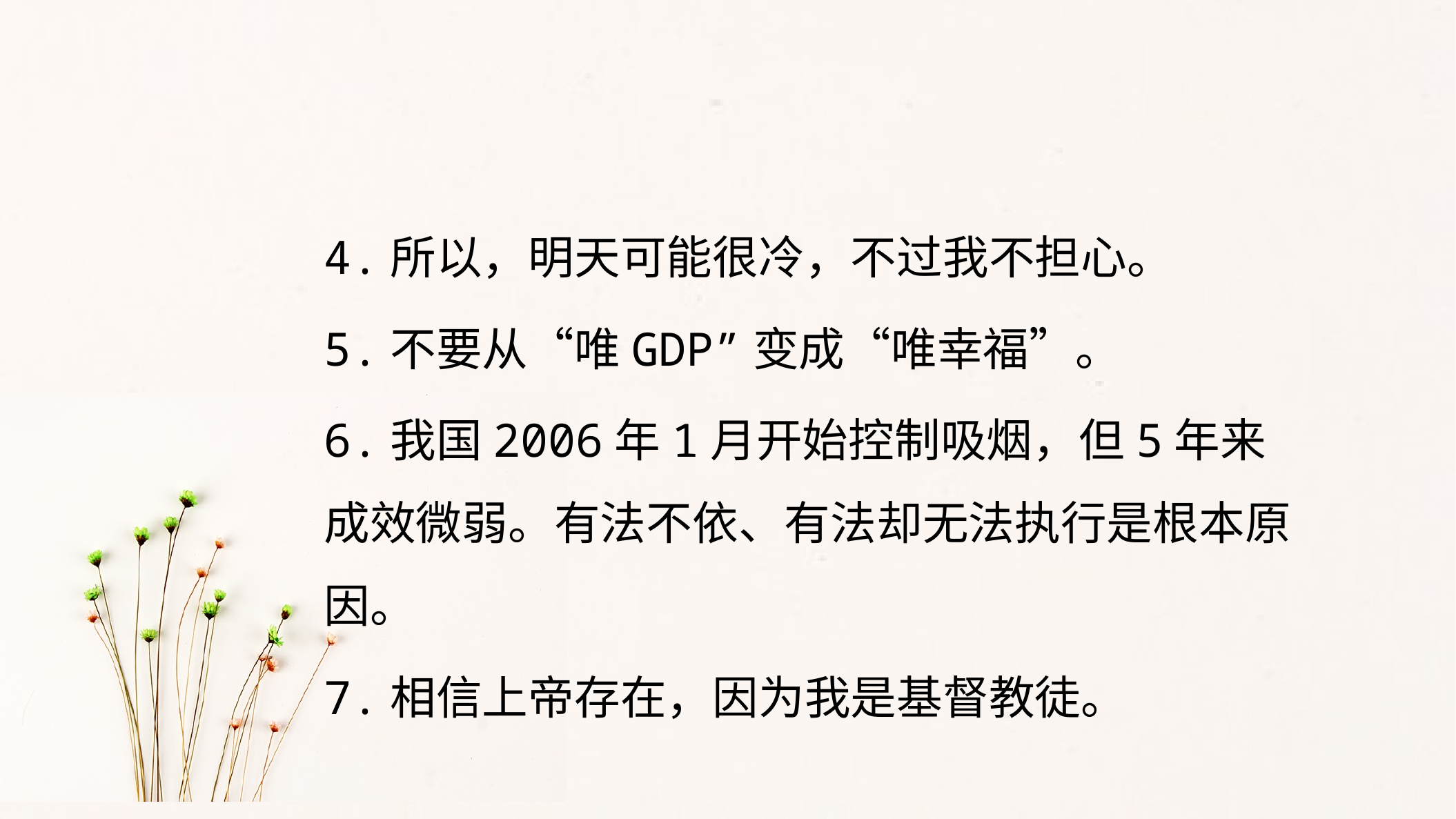

4.所以，明天可能很冷，不过我不担心。
5.不要从“唯GDP”变成“唯幸福”。
6.我国2006年1月开始控制吸烟，但5年来成效微弱。有法不依、有法却无法执行是根本原因。
7.相信上帝存在，因为我是基督教徒。